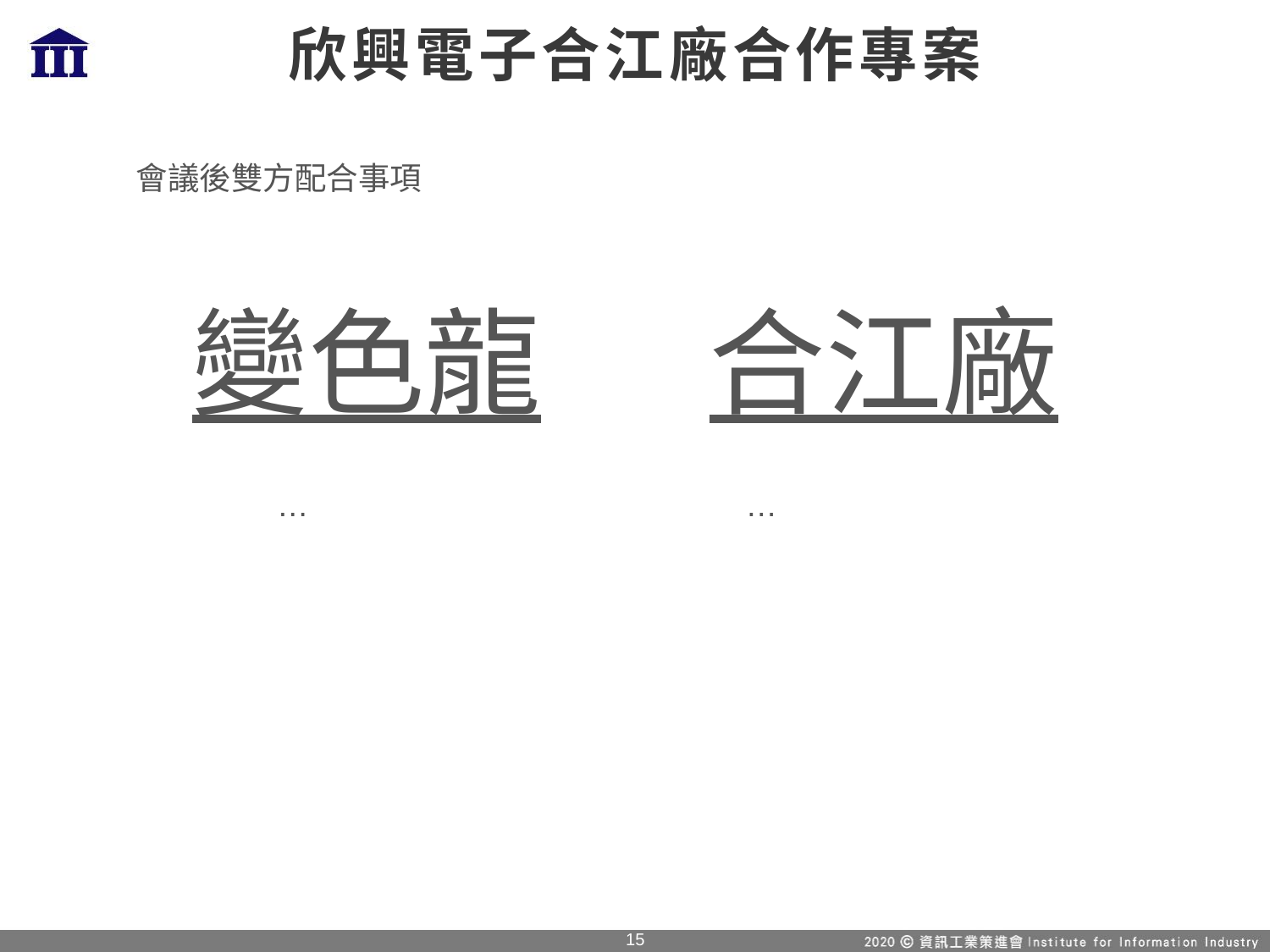

# 欣興電子合江廠合作專案
會議後雙方配合事項
變色龍
合江廠
…

…
15